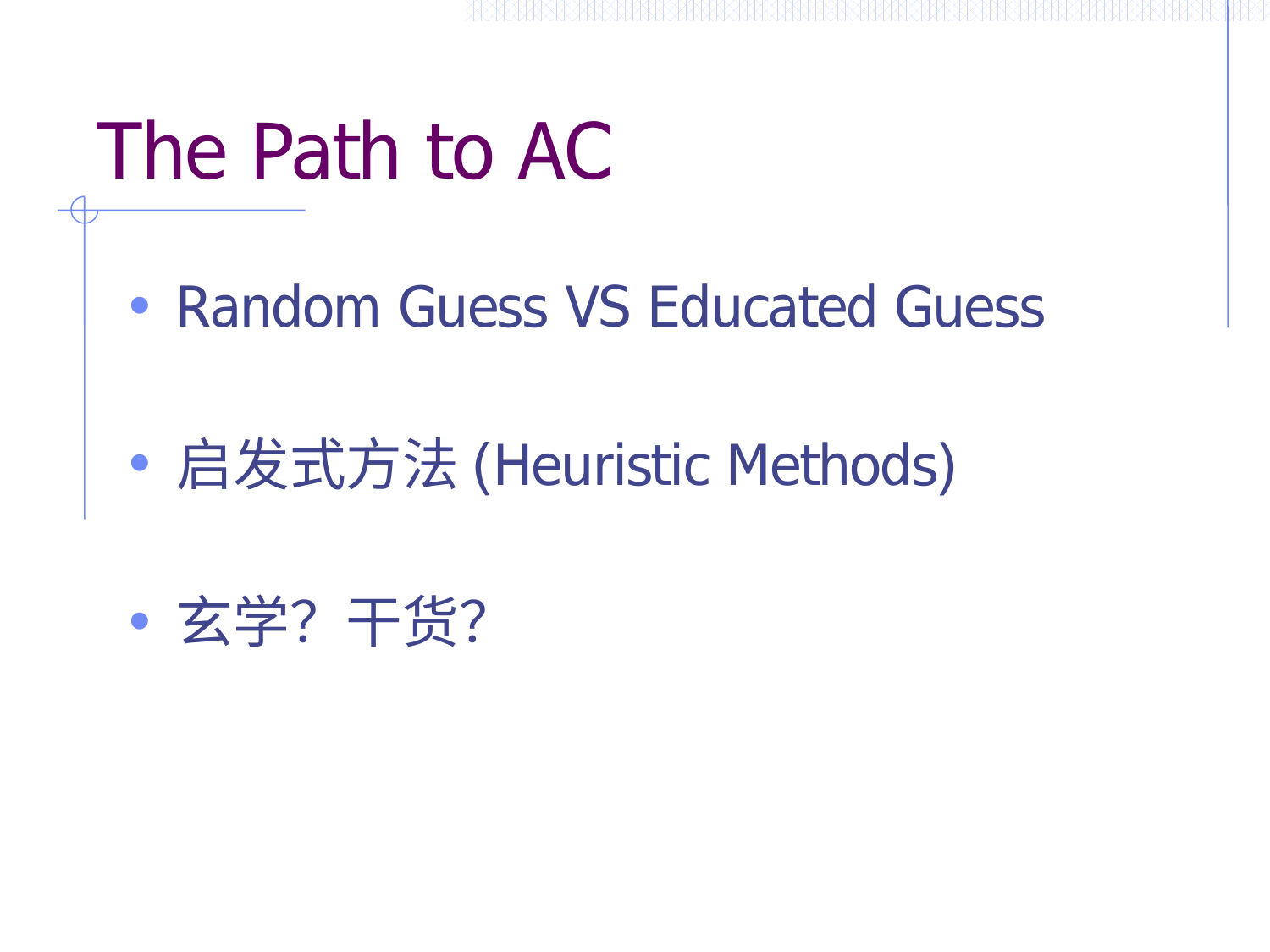

# The Path to AC
Random Guess VS Educated Guess

启发式方法(Heuristic Methods)

玄学？干货？